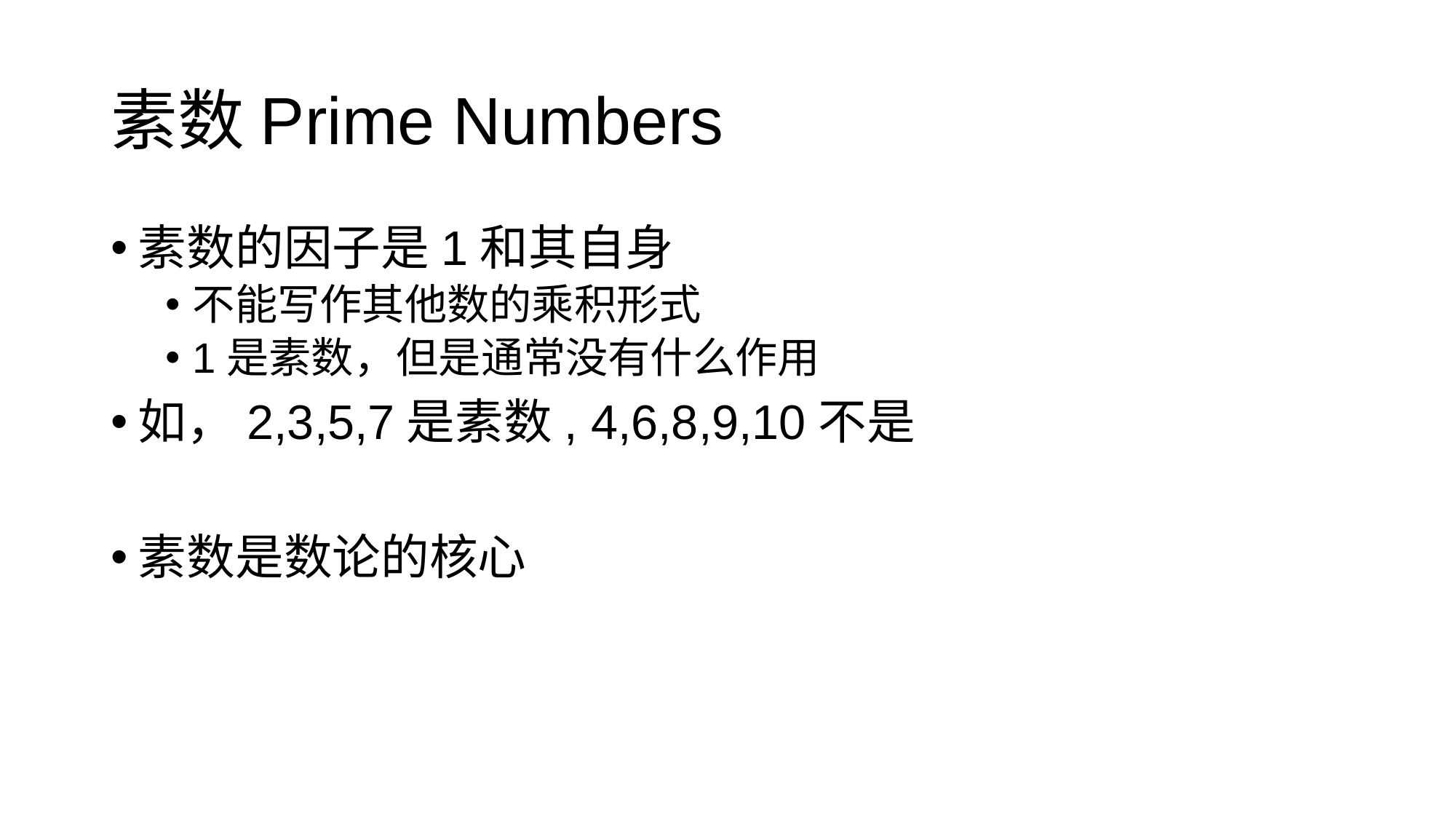

# 素数Prime Numbers
素数的因子是1和其自身
不能写作其他数的乘积形式
1是素数，但是通常没有什么作用
如，2,3,5,7是素数, 4,6,8,9,10不是

素数是数论的核心